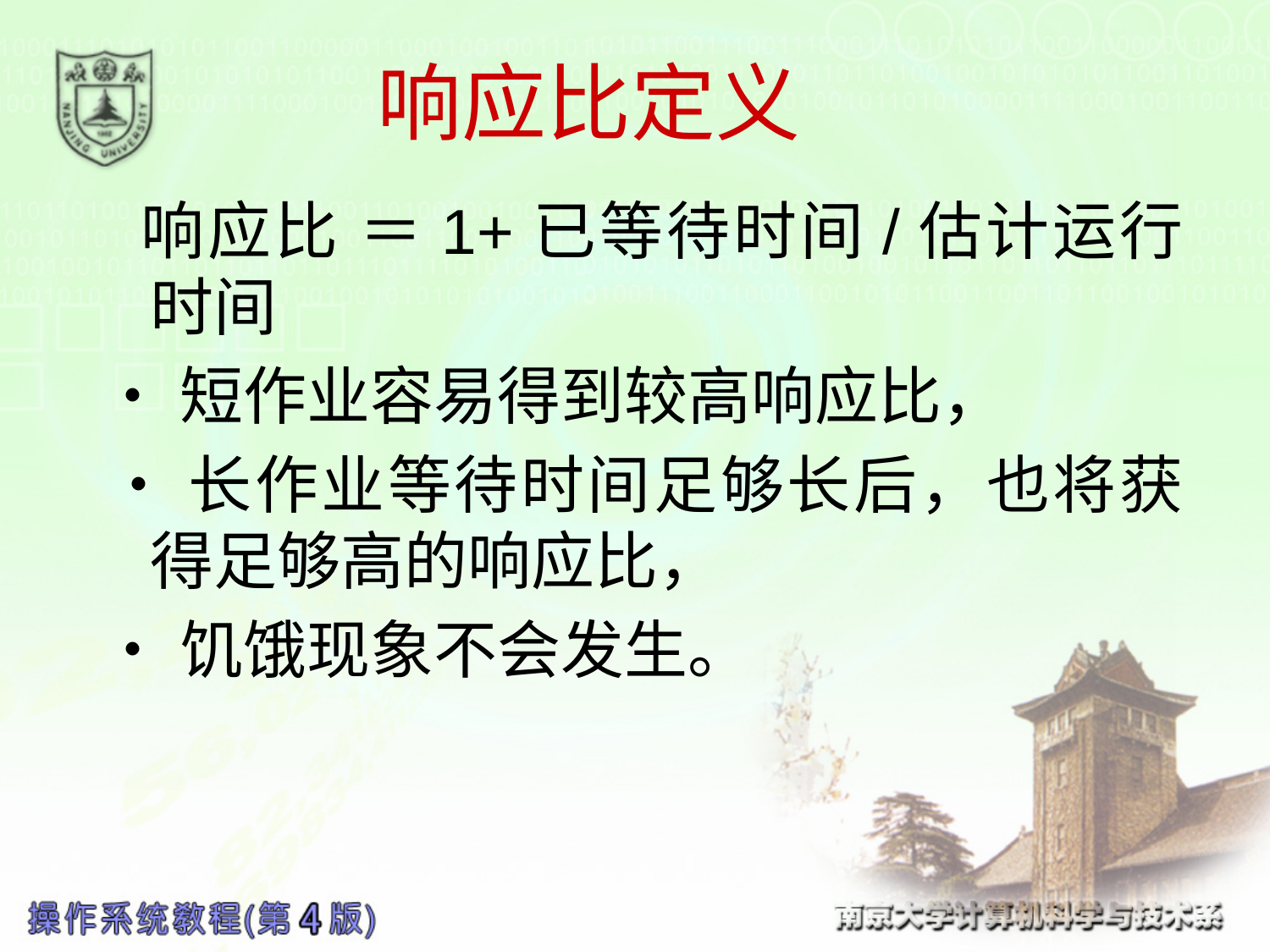

# 响应比定义
  响应比 ＝1+已等待时间/估计运行时间
 •短作业容易得到较高响应比，
 •长作业等待时间足够长后，也将获得足够高的响应比，
 •饥饿现象不会发生。